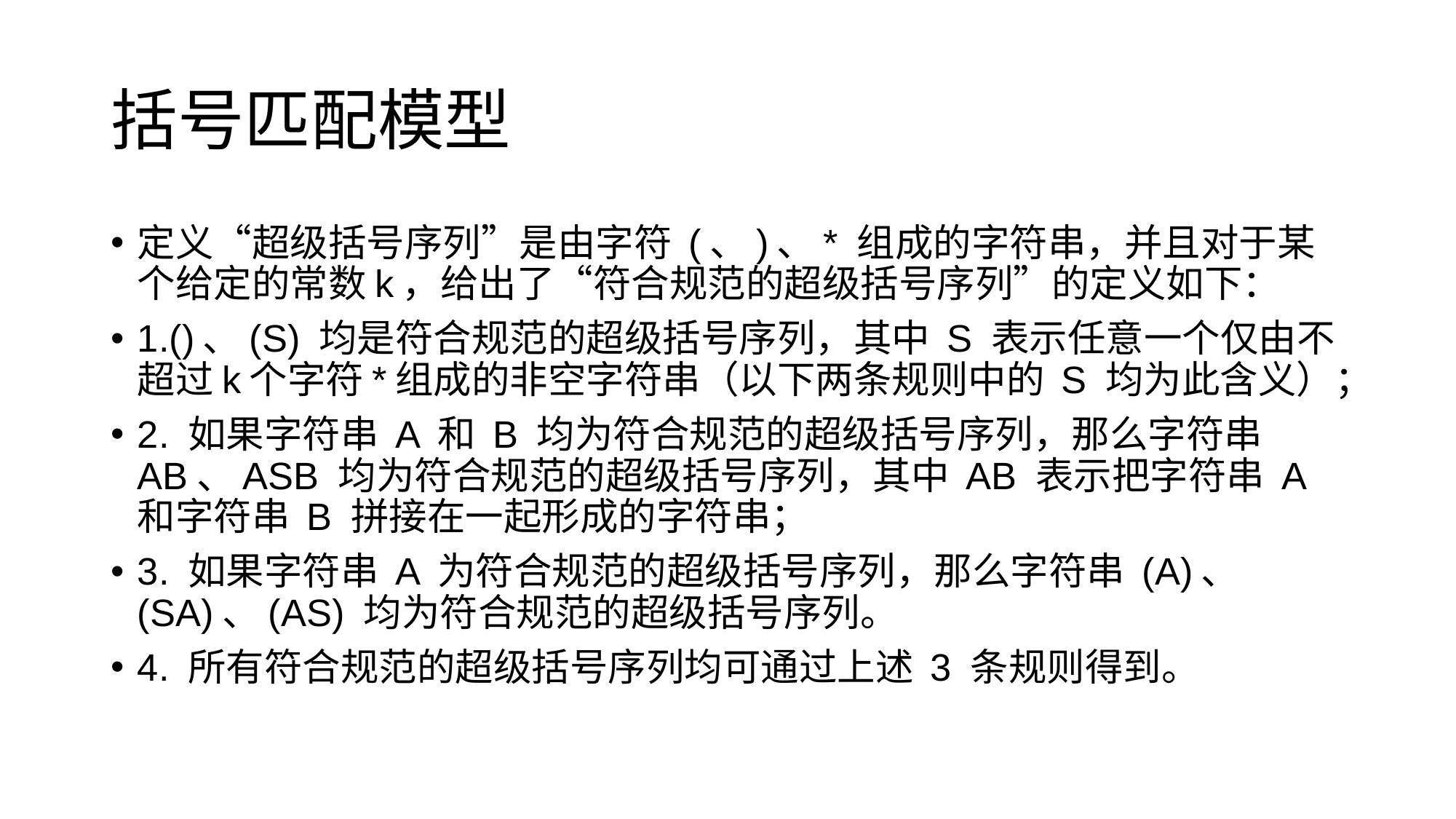

# 括号匹配模型
定义“超级括号序列”是由字符 (、)、* 组成的字符串，并且对于某个给定的常数k，给出了“符合规范的超级括号序列”的定义如下：
1.()、(S) 均是符合规范的超级括号序列，其中 S 表示任意一个仅由不超过k个字符*组成的非空字符串（以下两条规则中的 S 均为此含义）；
2. 如果字符串 A 和 B 均为符合规范的超级括号序列，那么字符串 AB、ASB 均为符合规范的超级括号序列，其中 AB 表示把字符串 A 和字符串 B 拼接在一起形成的字符串；
3. 如果字符串 A 为符合规范的超级括号序列，那么字符串 (A)、(SA)、(AS) 均为符合规范的超级括号序列。
4. 所有符合规范的超级括号序列均可通过上述 3 条规则得到。